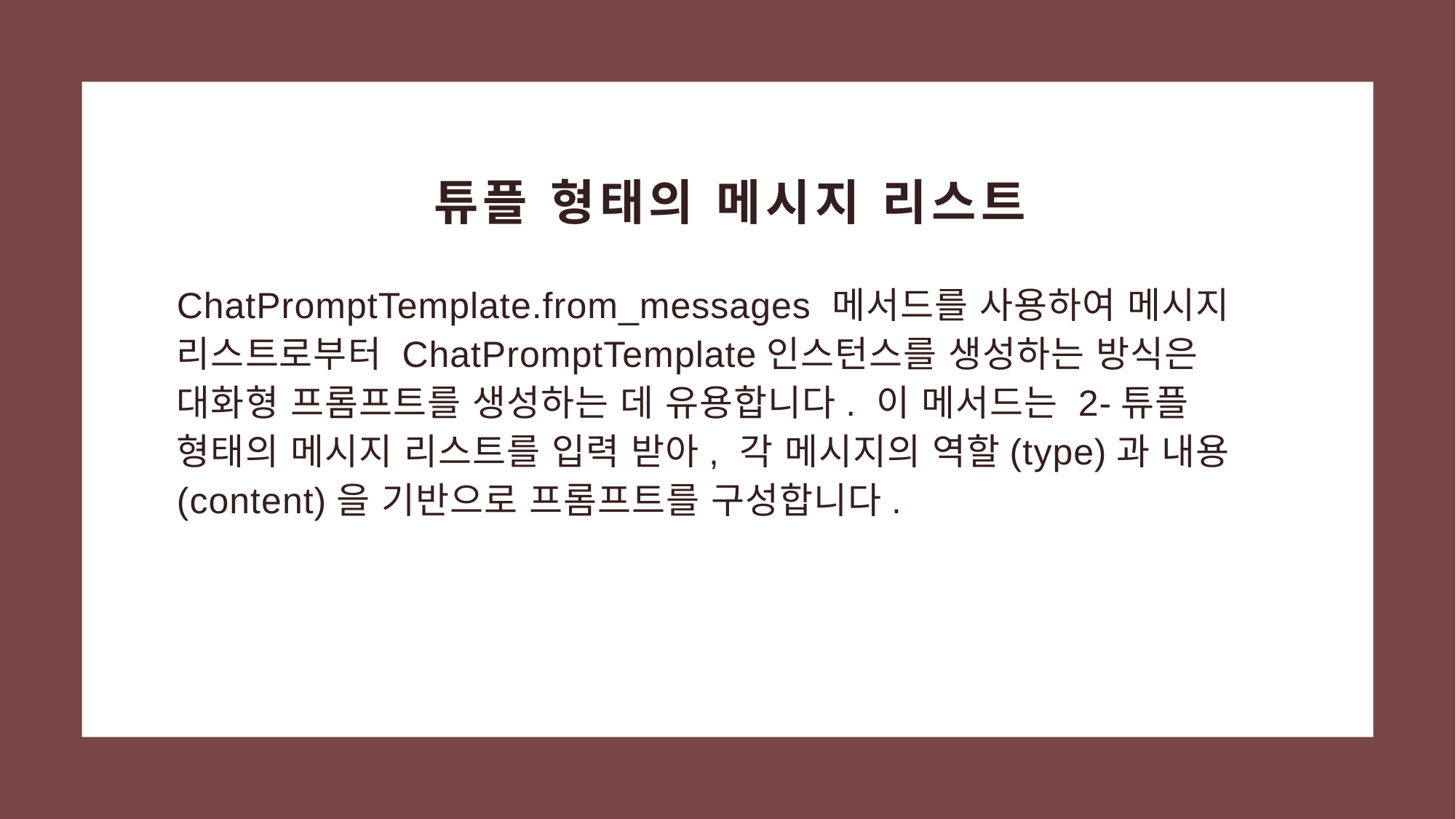

# 튜플 형태의 메시지 리스트
ChatPromptTemplate.from_messages 메서드를 사용하여 메시지 리스트로부터 ChatPromptTemplate인스턴스를 생성하는 방식은 대화형 프롬프트를 생성하는 데 유용합니다. 이 메서드는 2-튜플 형태의 메시지 리스트를 입력 받아, 각 메시지의 역할(type)과 내용(content)을 기반으로 프롬프트를 구성합니다.